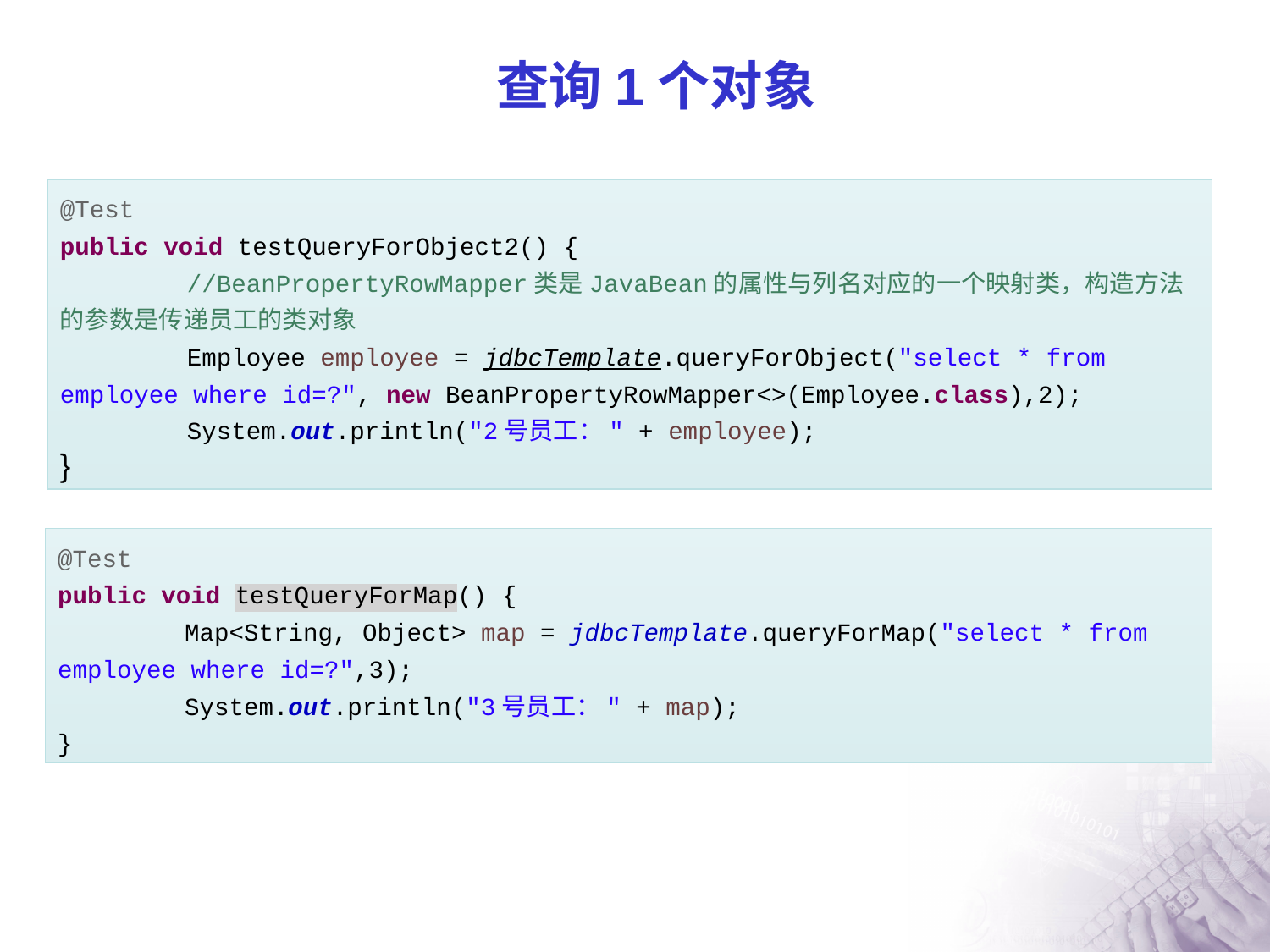

# 查询1个对象
@Test
public void testQueryForObject2() {
	//BeanPropertyRowMapper类是JavaBean的属性与列名对应的一个映射类，构造方法的参数是传递员工的类对象
	Employee employee = jdbcTemplate.queryForObject("select * from employee where id=?", new BeanPropertyRowMapper<>(Employee.class),2);
	System.out.println("2号员工：" + employee);
}
@Test
public void testQueryForMap() {
	Map<String, Object> map = jdbcTemplate.queryForMap("select * from employee where id=?",3);
	System.out.println("3号员工：" + map);
}